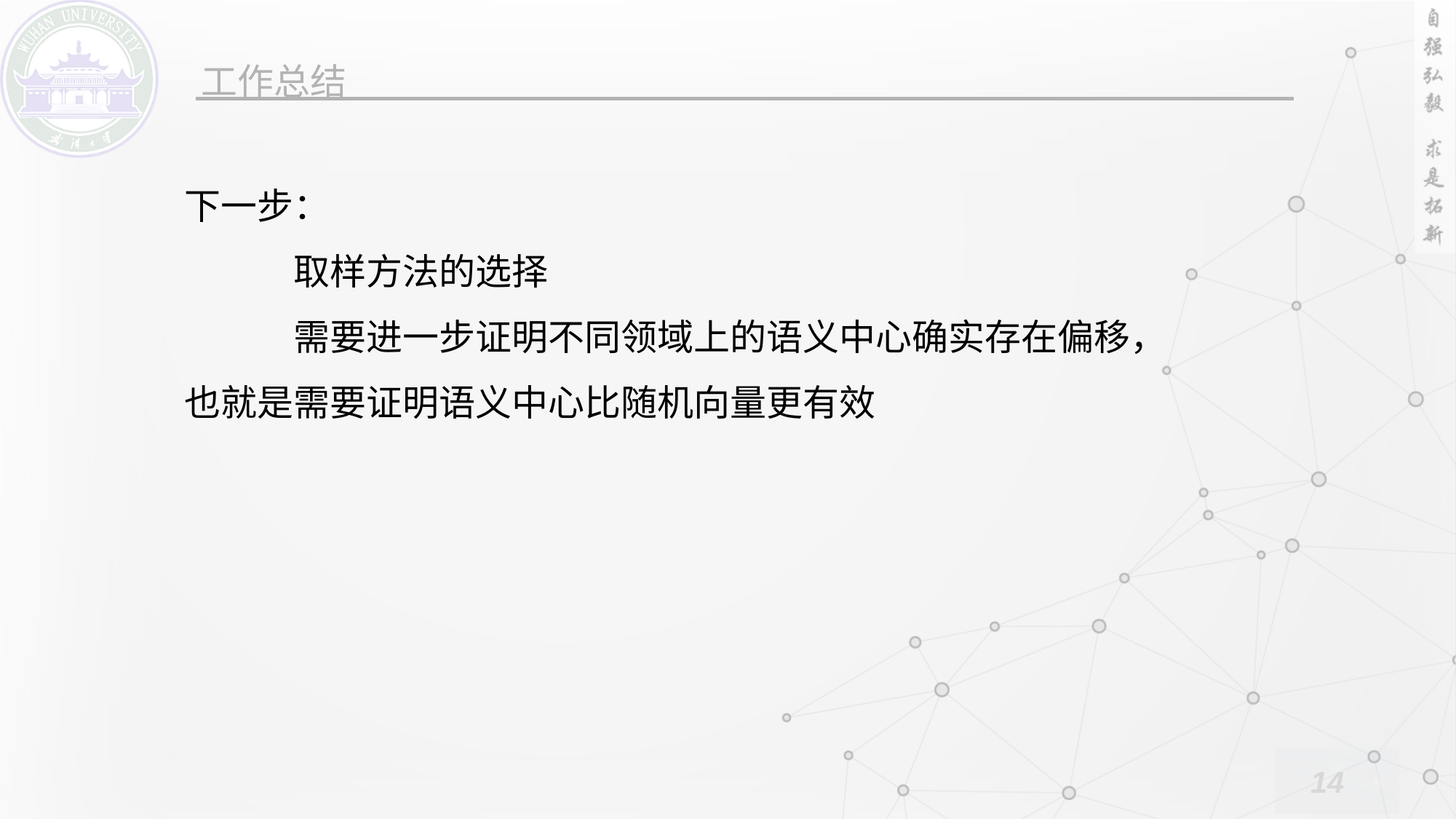

下一步：
	取样方法的选择
	需要进一步证明不同领域上的语义中心确实存在偏移，
也就是需要证明语义中心比随机向量更有效
14